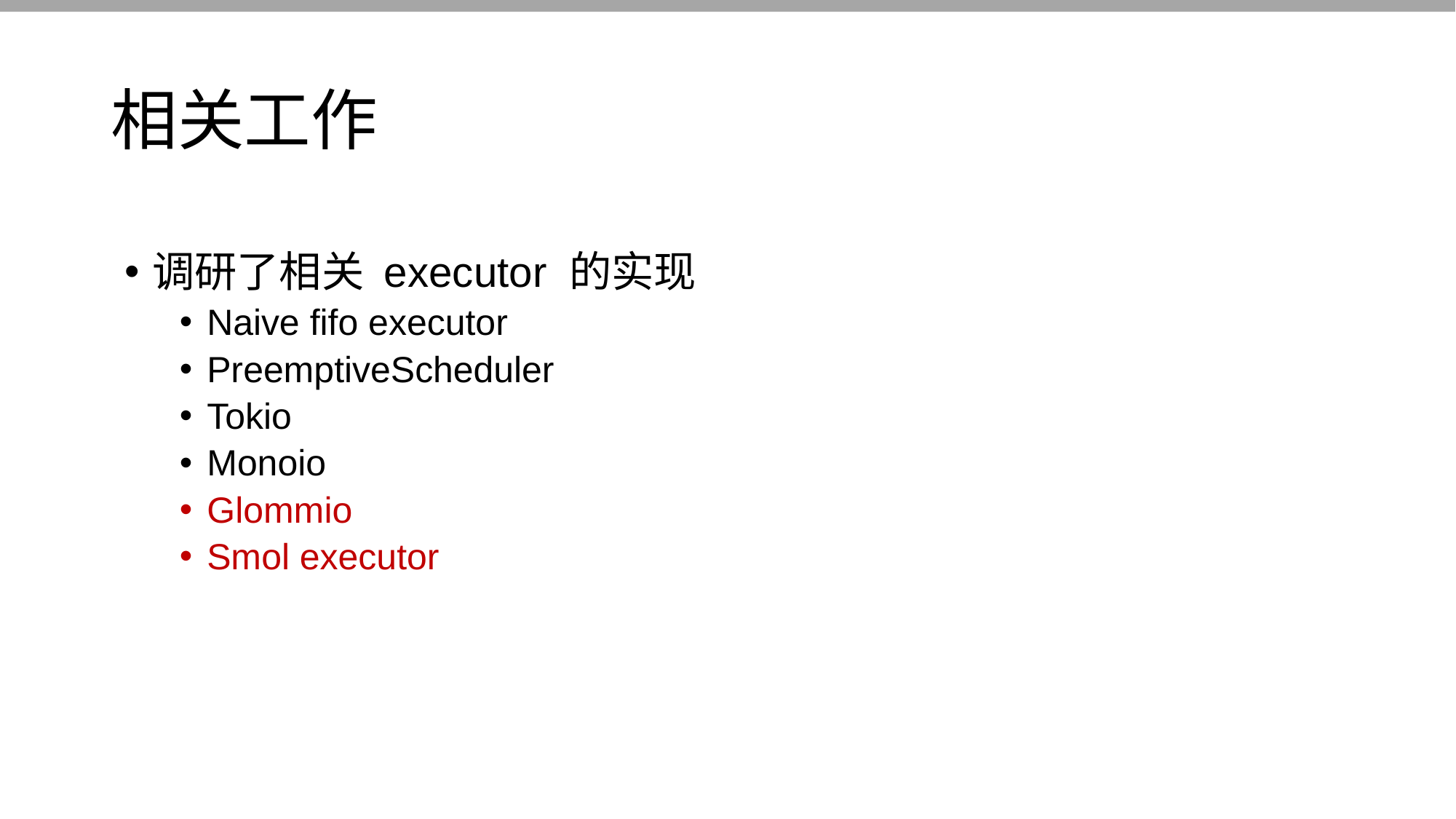

# 相关工作

调研了相关 executor 的实现
Naive fifo executor
PreemptiveScheduler
Tokio
Monoio
Glommio
Smol executor
3